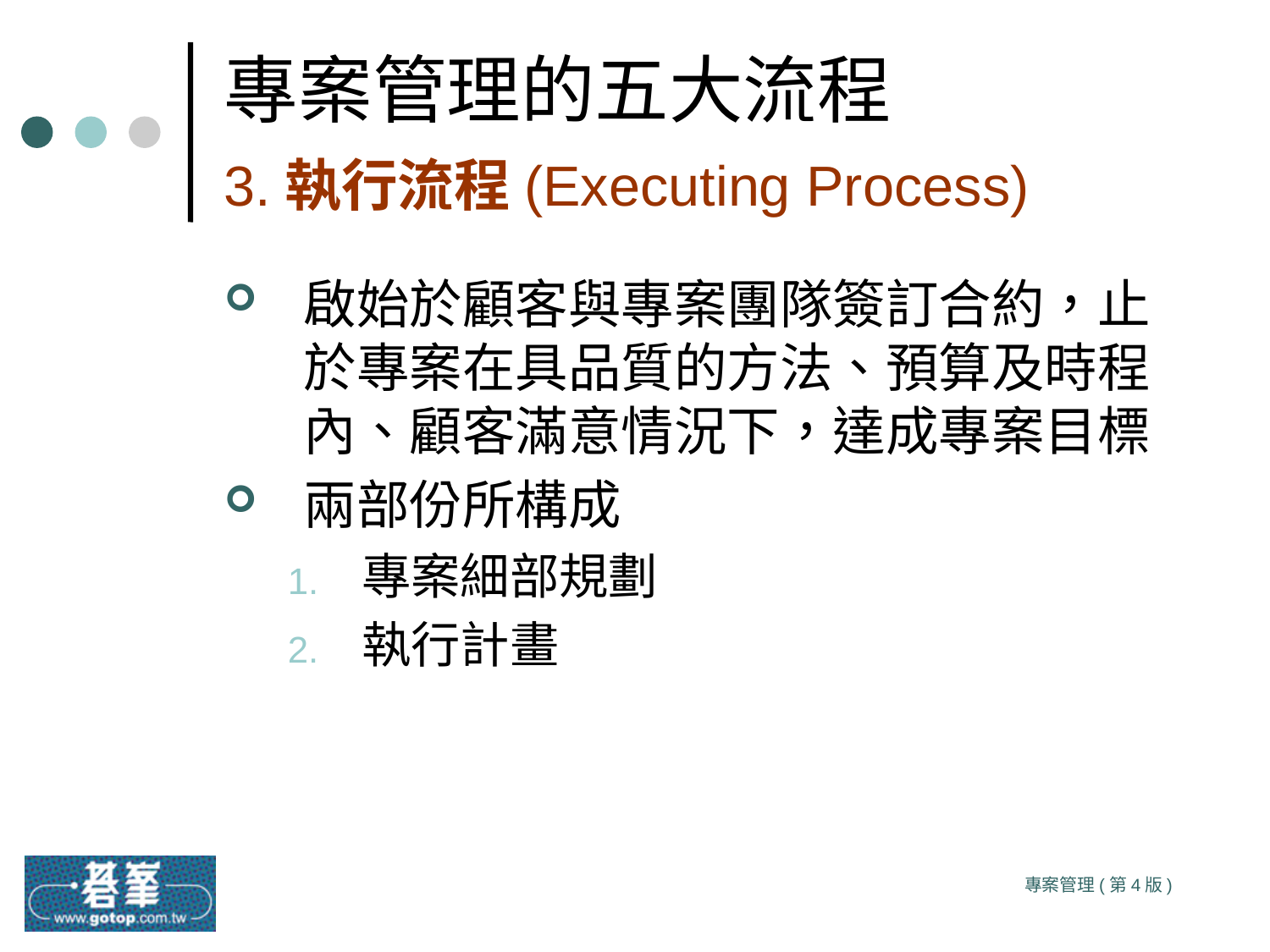

# 專案管理的五大流程 3.執行流程(Executing Process)
啟始於顧客與專案團隊簽訂合約，止於專案在具品質的方法、預算及時程內、顧客滿意情況下，達成專案目標
兩部份所構成
專案細部規劃
執行計畫
專案管理(第4版)